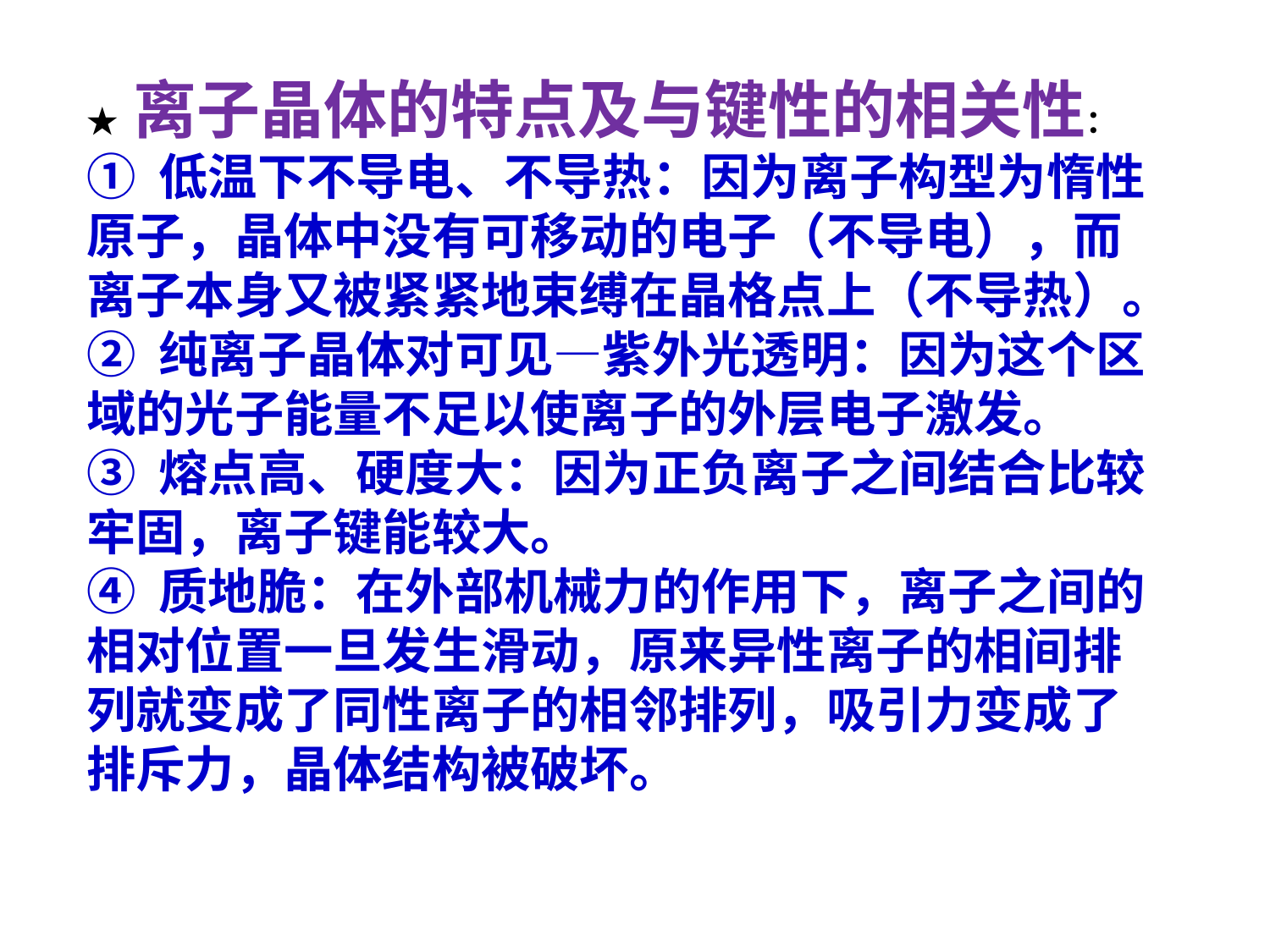

★ 离子晶体的特点及与键性的相关性：
① 低温下不导电、不导热：因为离子构型为惰性原子，晶体中没有可移动的电子（不导电），而离子本身又被紧紧地束缚在晶格点上（不导热）。
② 纯离子晶体对可见—紫外光透明：因为这个区域的光子能量不足以使离子的外层电子激发。
③ 熔点高、硬度大：因为正负离子之间结合比较牢固，离子键能较大。
④ 质地脆：在外部机械力的作用下，离子之间的相对位置一旦发生滑动，原来异性离子的相间排列就变成了同性离子的相邻排列，吸引力变成了排斥力，晶体结构被破坏。